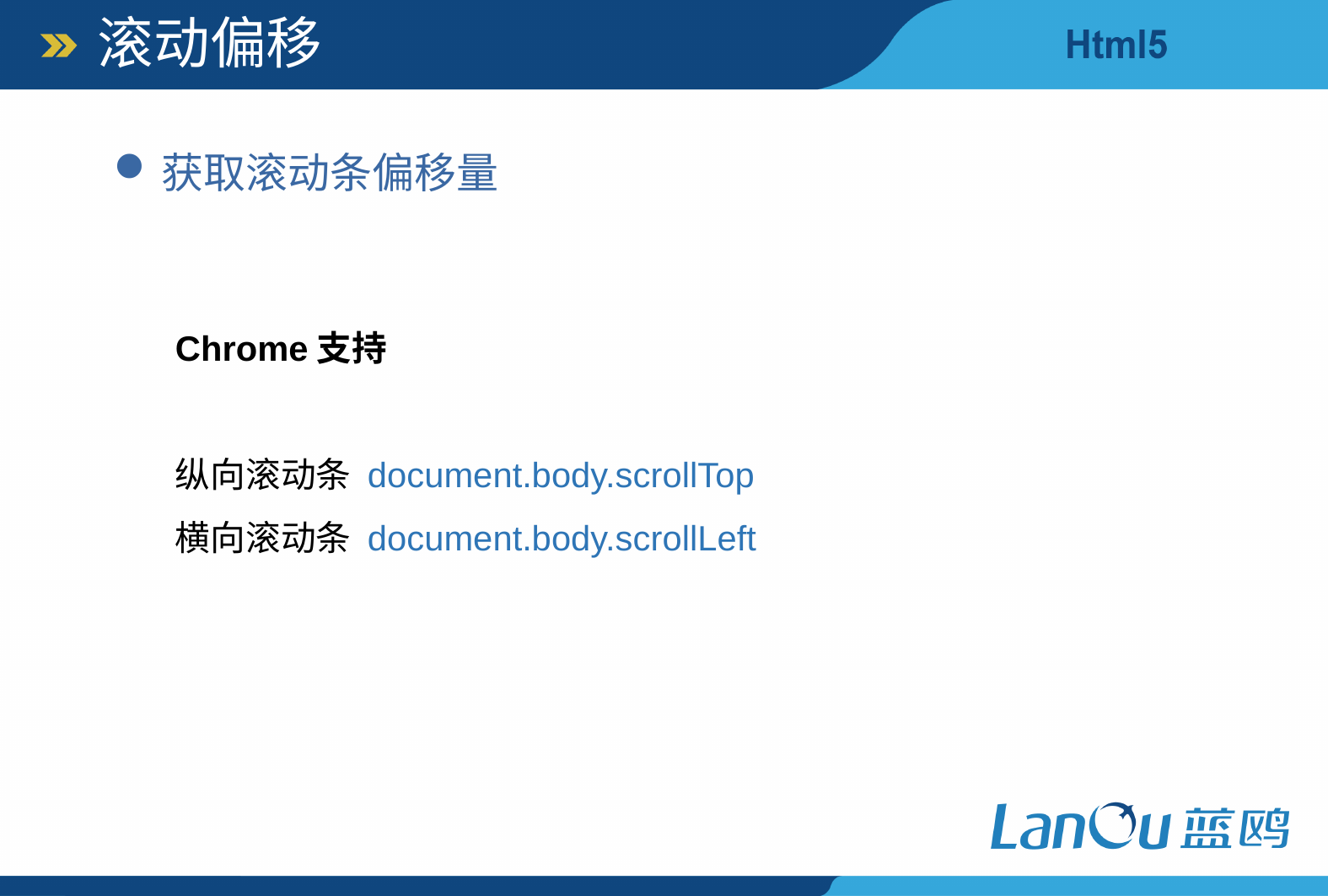

滚动偏移
获取滚动条偏移量
Chrome支持

纵向滚动条 document.body.scrollTop
横向滚动条 document.body.scrollLeft